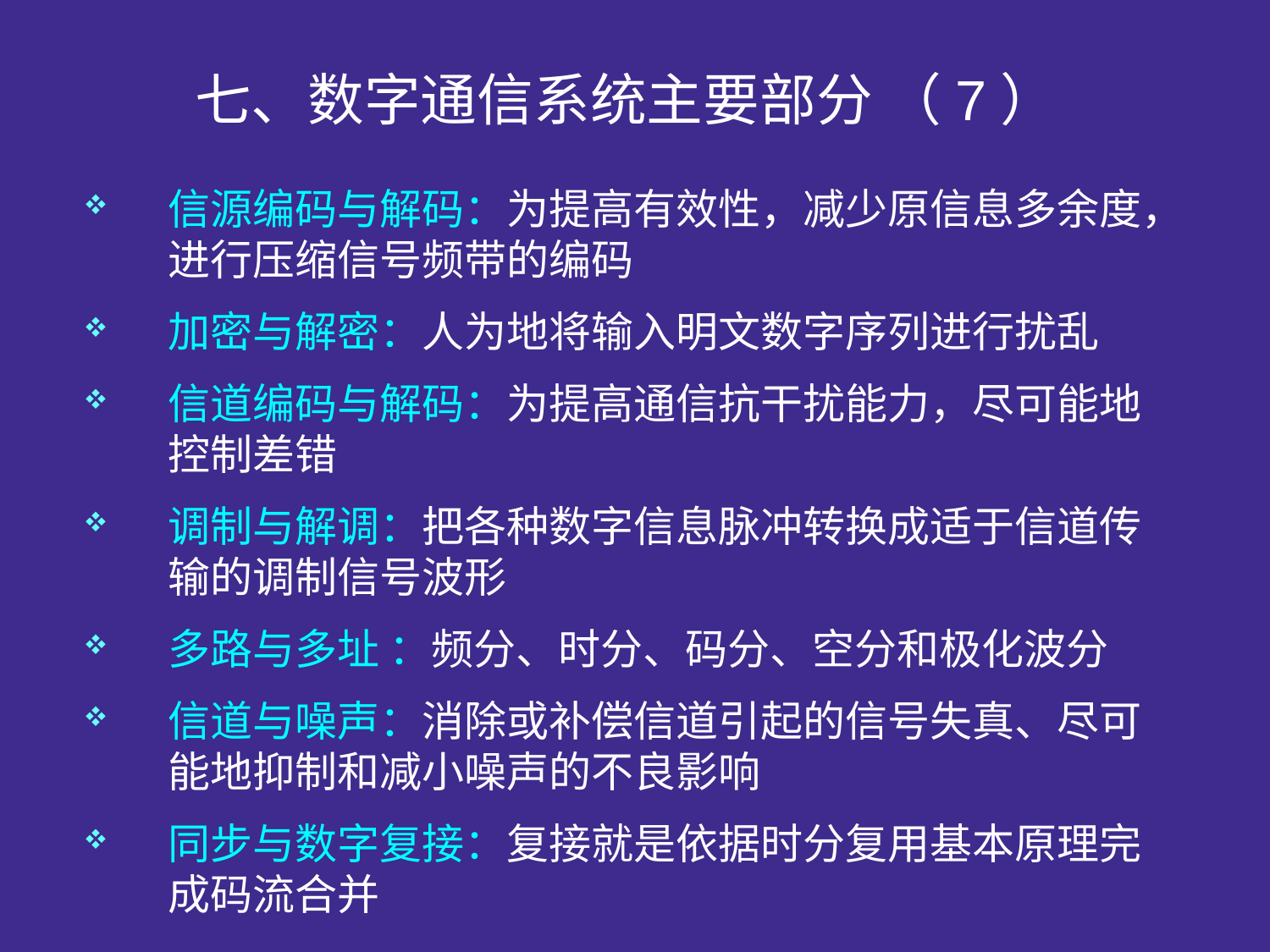

# 七、数字通信系统主要部分 （7）
信源编码与解码：为提高有效性，减少原信息多余度，进行压缩信号频带的编码
加密与解密：人为地将输入明文数字序列进行扰乱
信道编码与解码：为提高通信抗干扰能力，尽可能地控制差错
调制与解调：把各种数字信息脉冲转换成适于信道传输的调制信号波形
多路与多址 ：频分、时分、码分、空分和极化波分
信道与噪声：消除或补偿信道引起的信号失真、尽可能地抑制和减小噪声的不良影响
同步与数字复接：复接就是依据时分复用基本原理完成码流合并